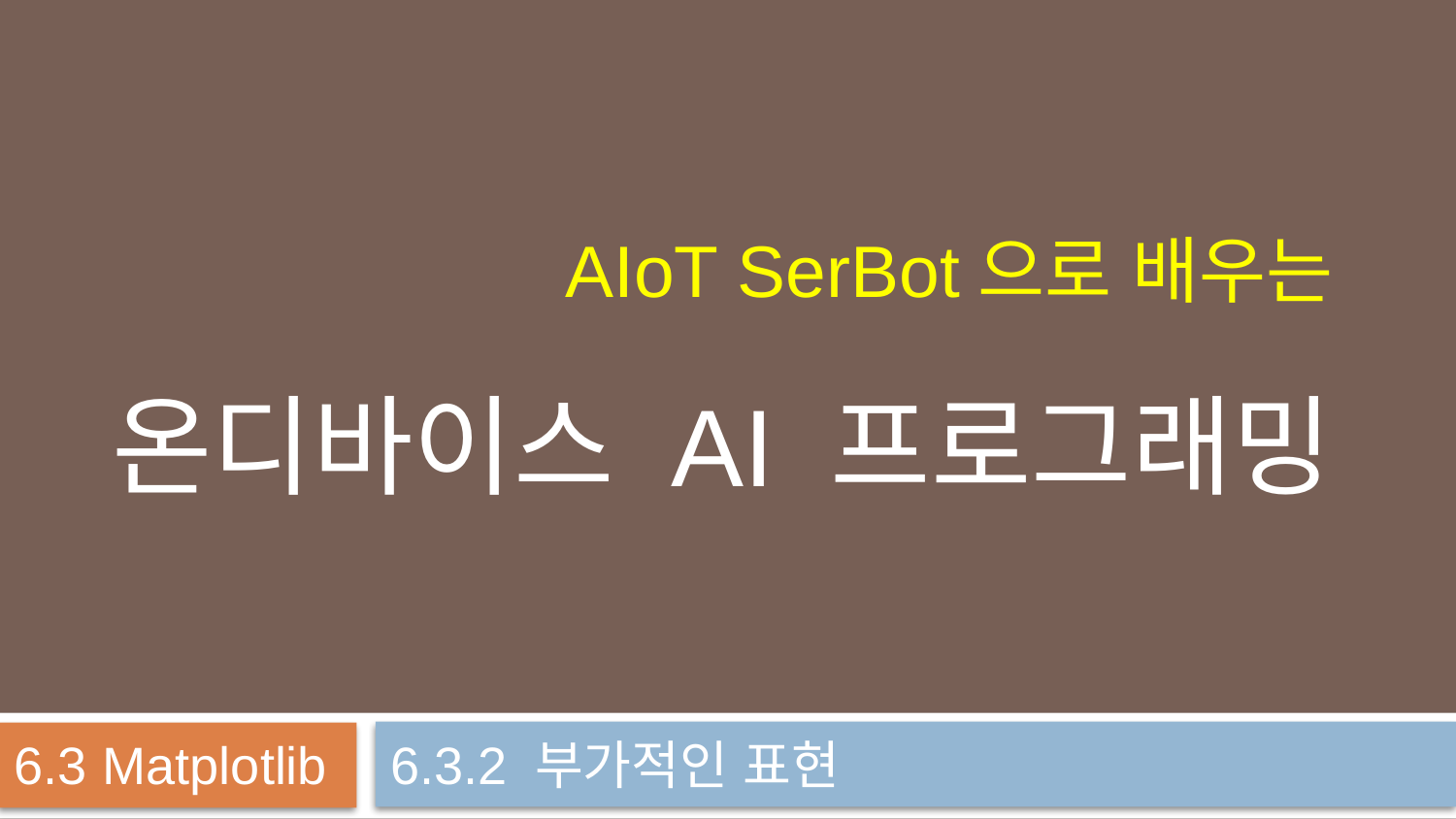

AIoT SerBot으로 배우는
온디바이스 AI 프로그래밍
6.3 Matplotlib
6.3.2 부가적인 표현